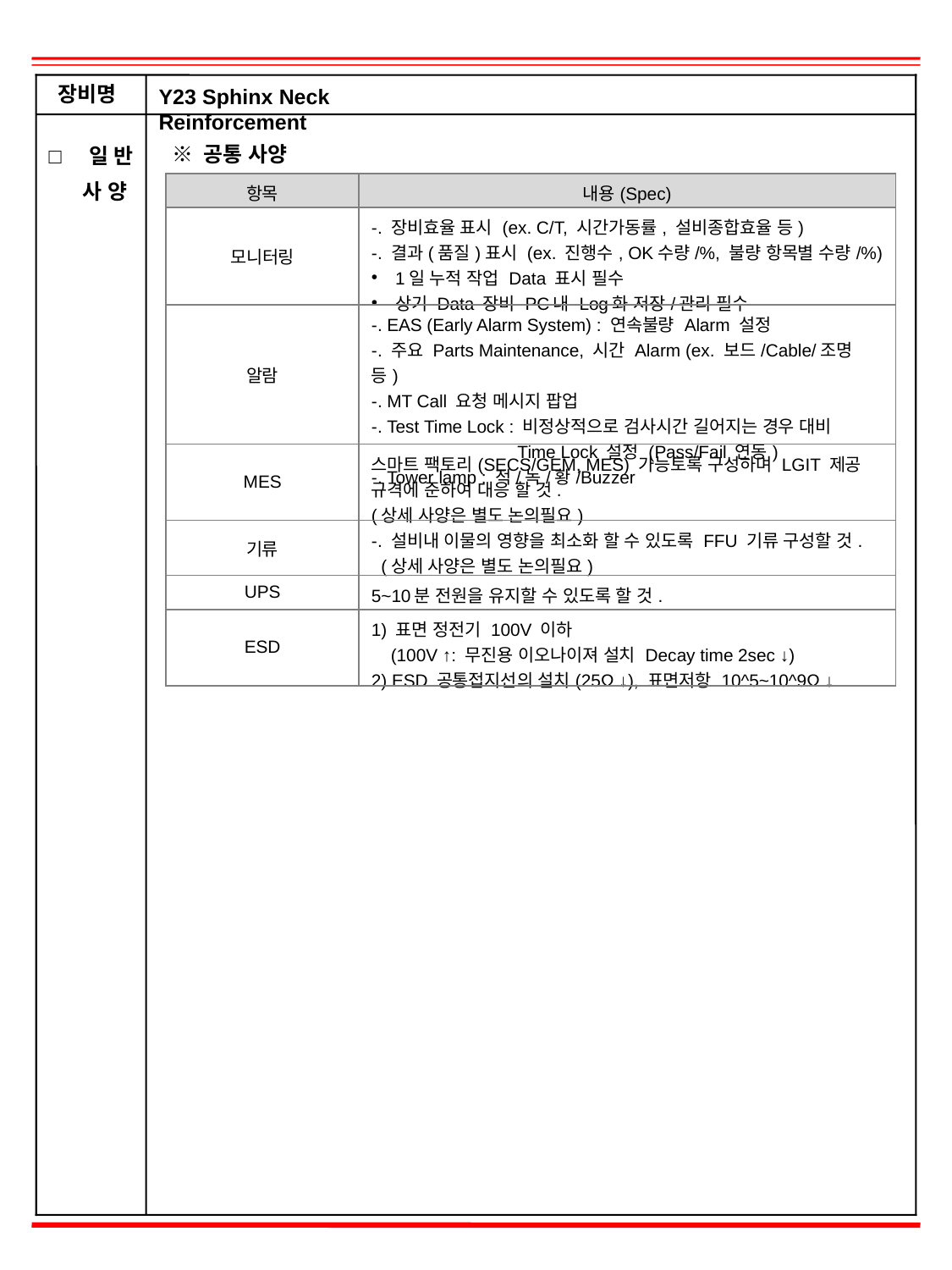

※ 공통 사양
□
일 반
 사 양
| 항목 | 내용(Spec) |
| --- | --- |
| 모니터링 | -. 장비효율 표시 (ex. C/T, 시간가동률, 설비종합효율 등) -. 결과(품질)표시 (ex. 진행수, OK수량/%, 불량 항목별 수량/%) 1일 누적 작업 Data 표시 필수 상기 Data 장비 PC내 Log화 저장/관리 필수 |
| 알람 | -. EAS (Early Alarm System) : 연속불량 Alarm 설정 -. 주요 Parts Maintenance, 시간 Alarm (ex. 보드/Cable/조명 등) -. MT Call 요청 메시지 팝업 -. Test Time Lock : 비정상적으로 검사시간 길어지는 경우 대비 Time Lock 설정 (Pass/Fail 연동) -. Tower lamp : 적/녹/황/Buzzer |
| MES | 스마트 팩토리(SECS/GEM, MES) 가능토록 구성하며 LGIT 제공 규격에 준하여 대응 할 것. (상세 사양은 별도 논의필요) |
| 기류 | -. 설비내 이물의 영향을 최소화 할 수 있도록 FFU 기류 구성할 것. (상세 사양은 별도 논의필요) |
| UPS | 5~10분 전원을 유지할 수 있도록 할 것. |
| ESD | 1) 표면 정전기 100V 이하 (100V ↑: 무진용 이오나이져 설치 Decay time 2sec ↓) 2) ESD 공통접지선의 설치(25Ω ↓), 표면저항 10^5~10^9Ω ↓ |